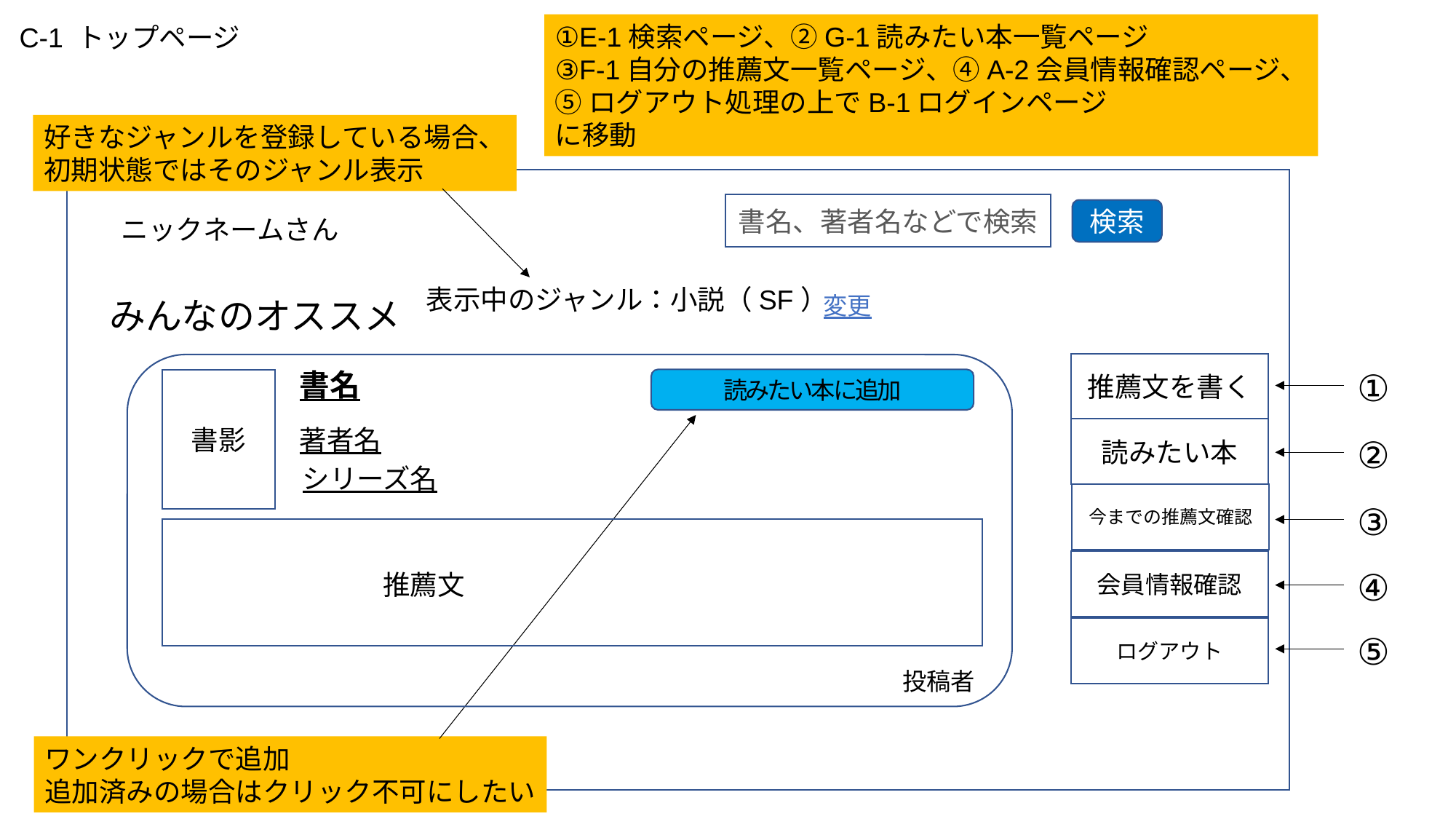

①E-1検索ページ、②G-1読みたい本一覧ページ
③F-1自分の推薦文一覧ページ、④A-2会員情報確認ページ、
⑤ログアウト処理の上でB-1ログインページ
に移動
C-1 トップページ
好きなジャンルを登録している場合、
初期状態ではそのジャンル表示

書名、著者名などで検索
検索
ニックネームさん
表示中のジャンル：小説（SF）
変更
みんなのオススメ
推薦文を書く

①
書名
読みたい本に追加
書影
著者名
読みたい本
②
シリーズ名
今までの推薦文確認
③

会員情報確認
④
推薦文
ログアウト
⑤
投稿者
ワンクリックで追加
追加済みの場合はクリック不可にしたい